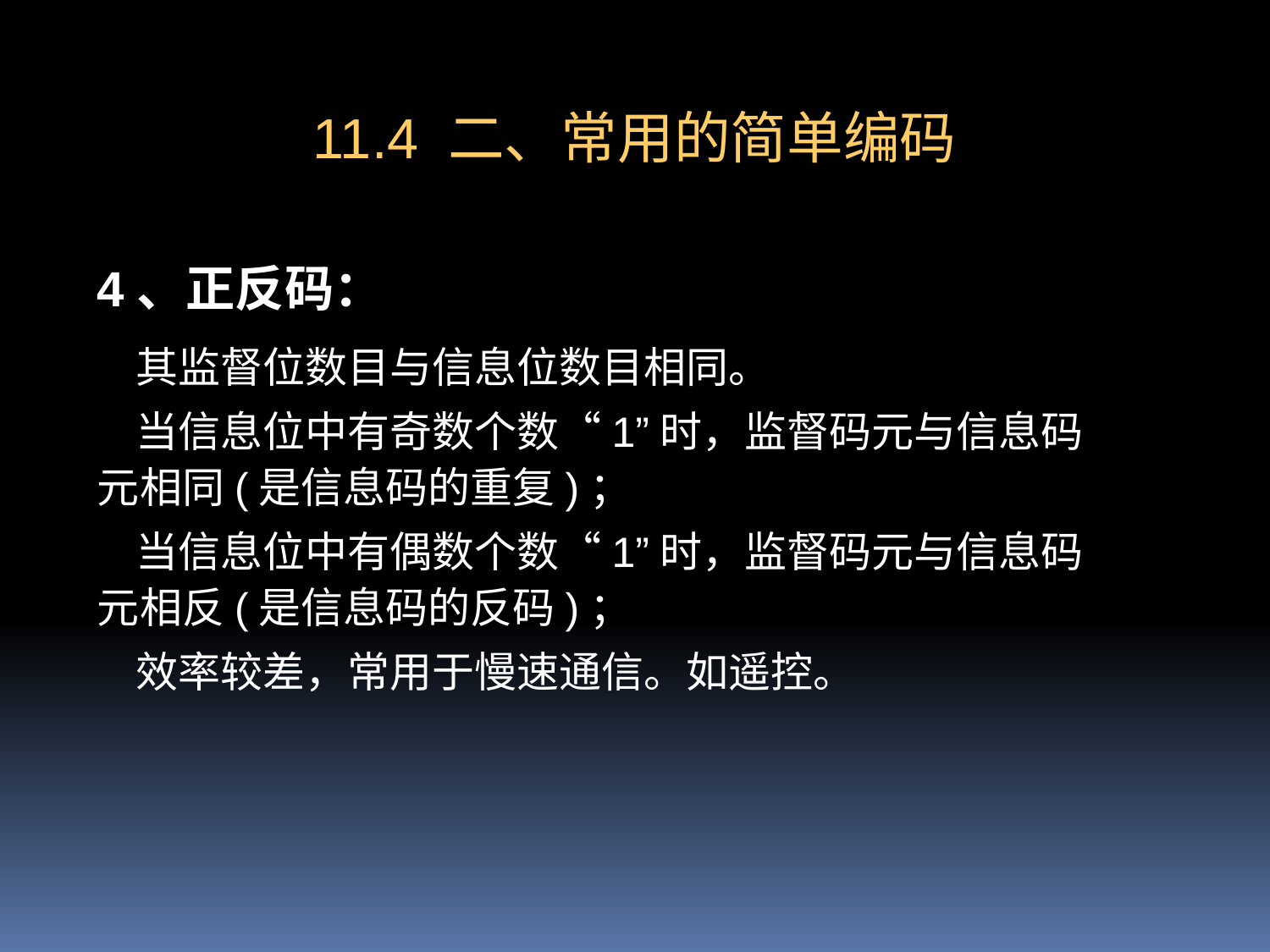

# 11.4 二、常用的简单编码
4、正反码：
   其监督位数目与信息位数目相同。
   当信息位中有奇数个数“1”时，监督码元与信息码元相同(是信息码的重复)；
   当信息位中有偶数个数“1”时，监督码元与信息码元相反(是信息码的反码)；
   效率较差，常用于慢速通信。如遥控。